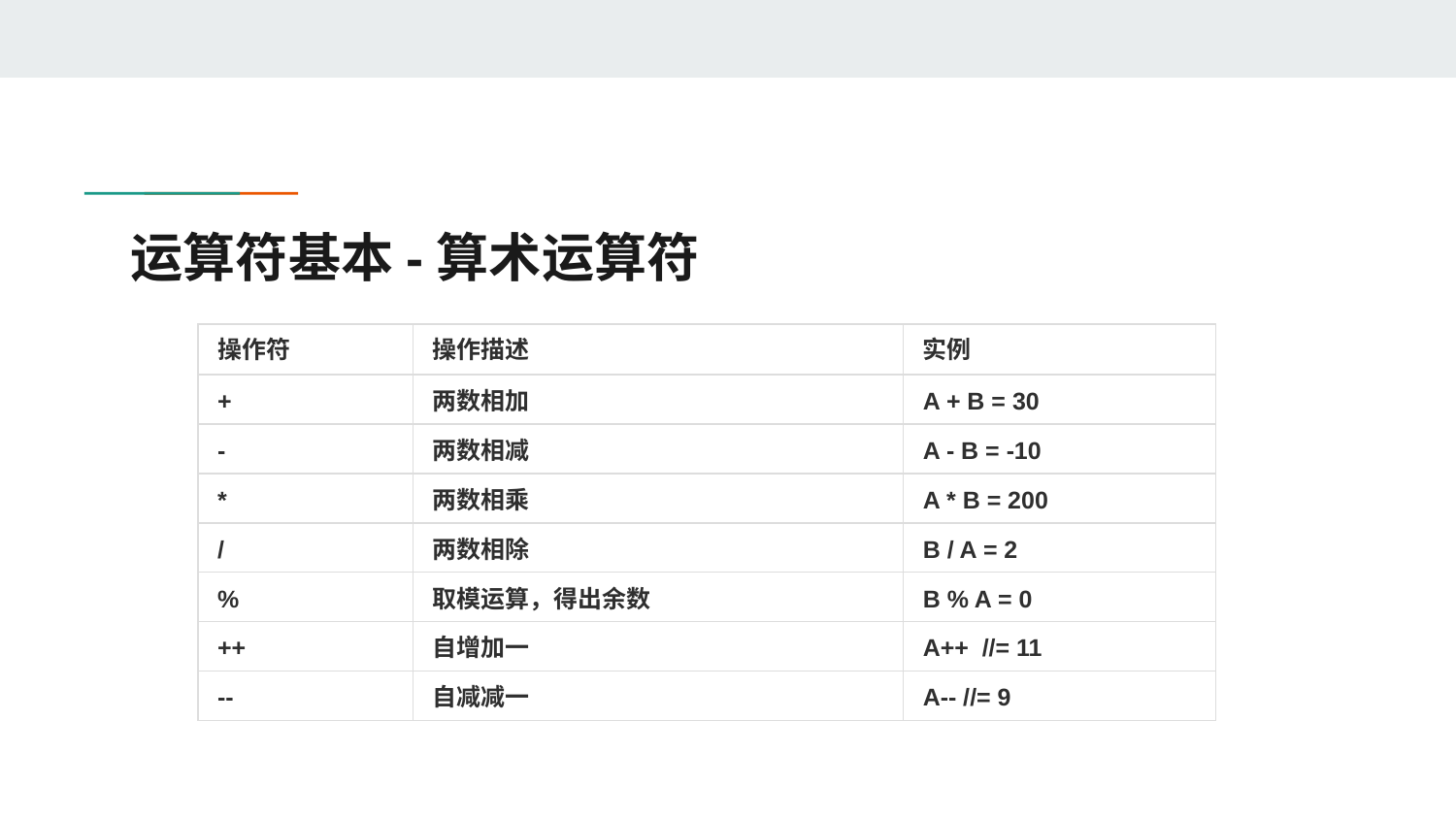

# 运算符基本-算术运算符

| 操作符 | 操作描述 | 实例 |
| --- | --- | --- |
| + | 两数相加 | A + B = 30 |
| - | 两数相减 | A - B = -10 |
| \* | 两数相乘 | A \* B = 200 |
| / | 两数相除 | B / A = 2 |
| % | 取模运算，得出余数 | B % A = 0 |
| ++ | 自增加一 | A++ //= 11 |
| -- | 自减减一 | A-- //= 9 |